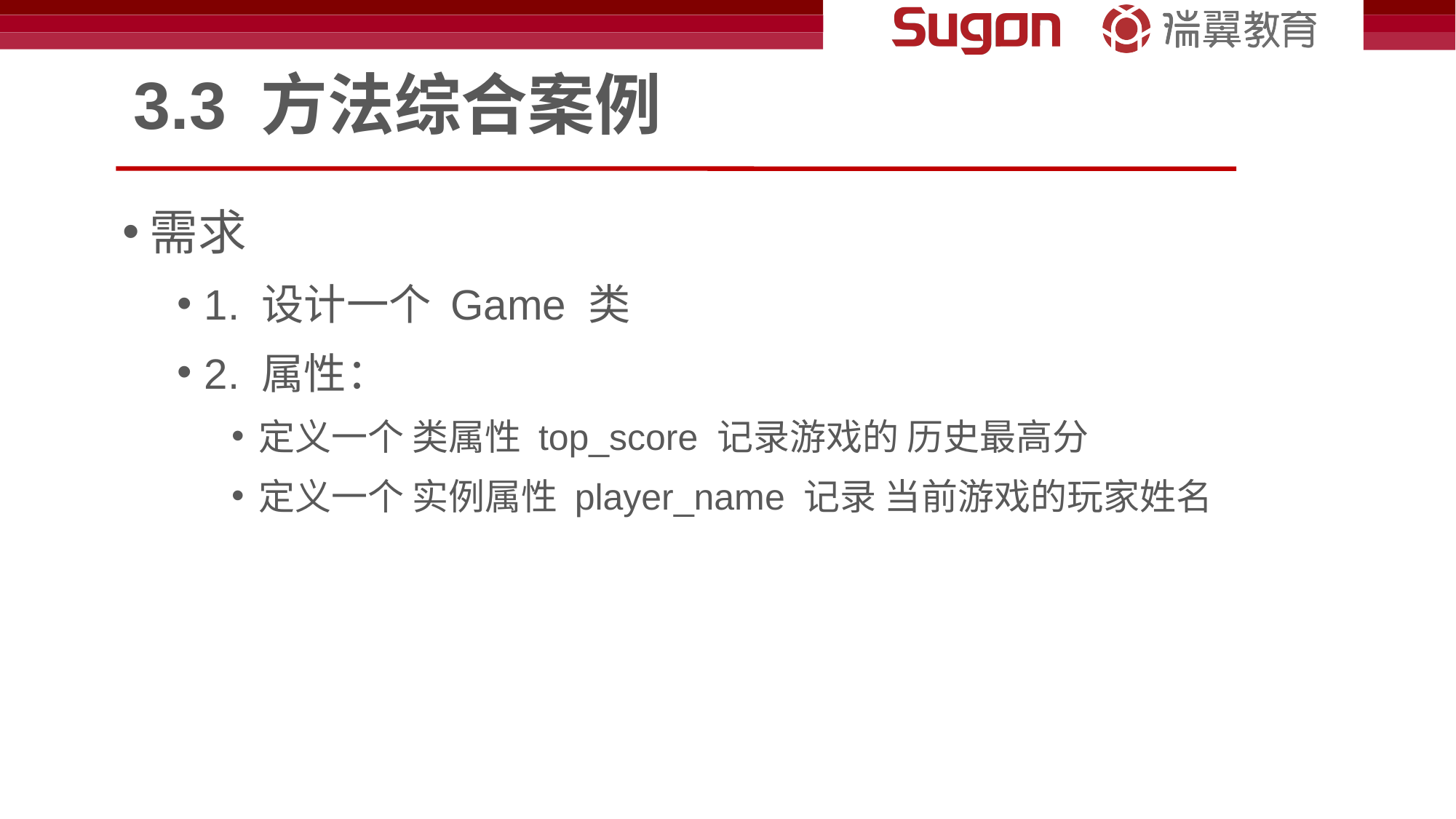

# 3.3 方法综合案例
需求
1. 设计一个 Game 类
2. 属性：
定义一个 类属性 top_score 记录游戏的 历史最高分
定义一个 实例属性 player_name 记录 当前游戏的玩家姓名